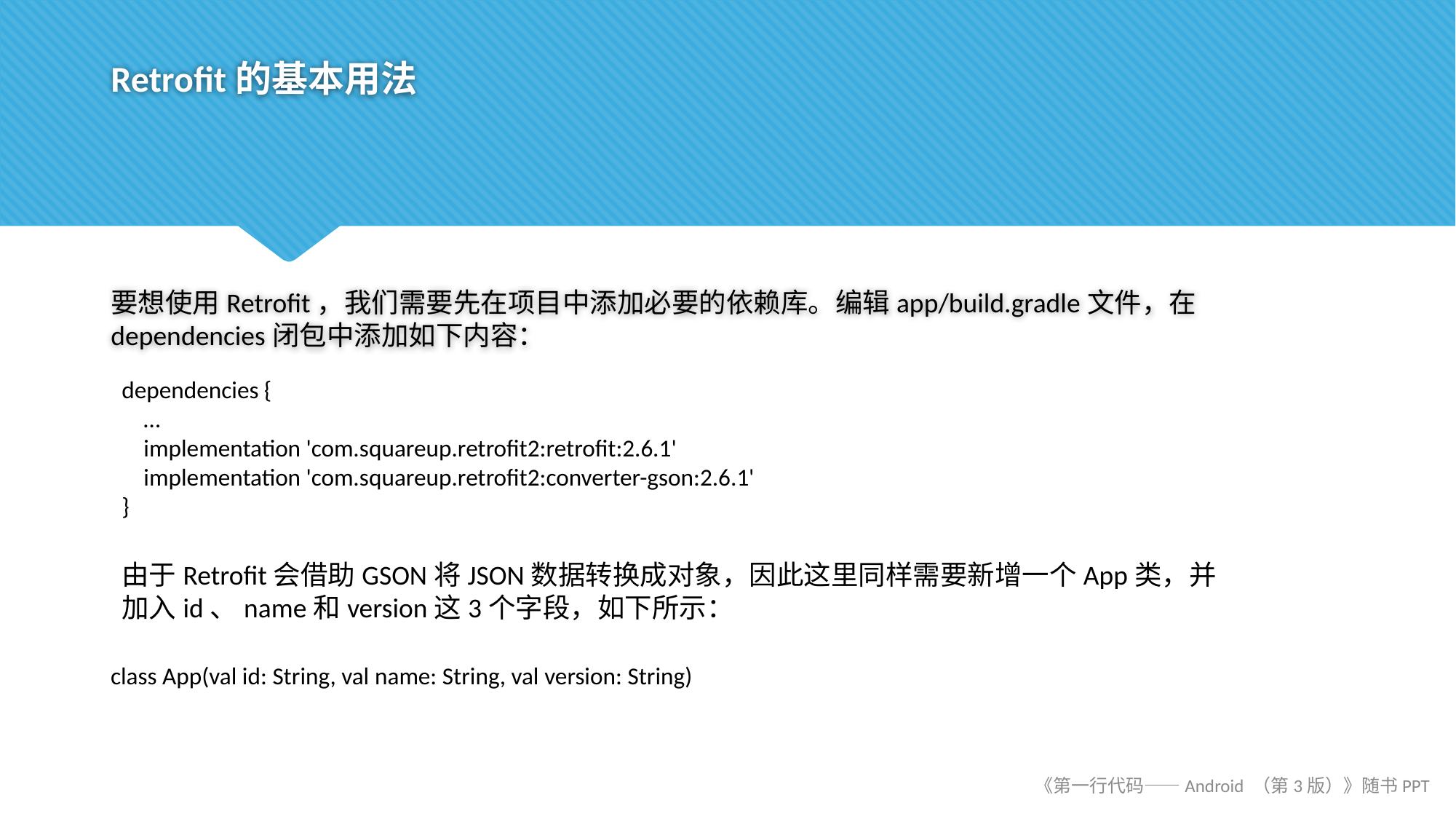

# Retrofit的基本用法
要想使用Retrofit，我们需要先在项目中添加必要的依赖库。编辑app/build.gradle文件，在dependencies闭包中添加如下内容：
dependencies {
    …
    implementation 'com.squareup.retrofit2:retrofit:2.6.1'
    implementation 'com.squareup.retrofit2:converter-gson:2.6.1'
}
由于Retrofit会借助GSON将JSON数据转换成对象，因此这里同样需要新增一个App类，并加入id、name和version这3个字段，如下所示：
class App(val id: String, val name: String, val version: String)